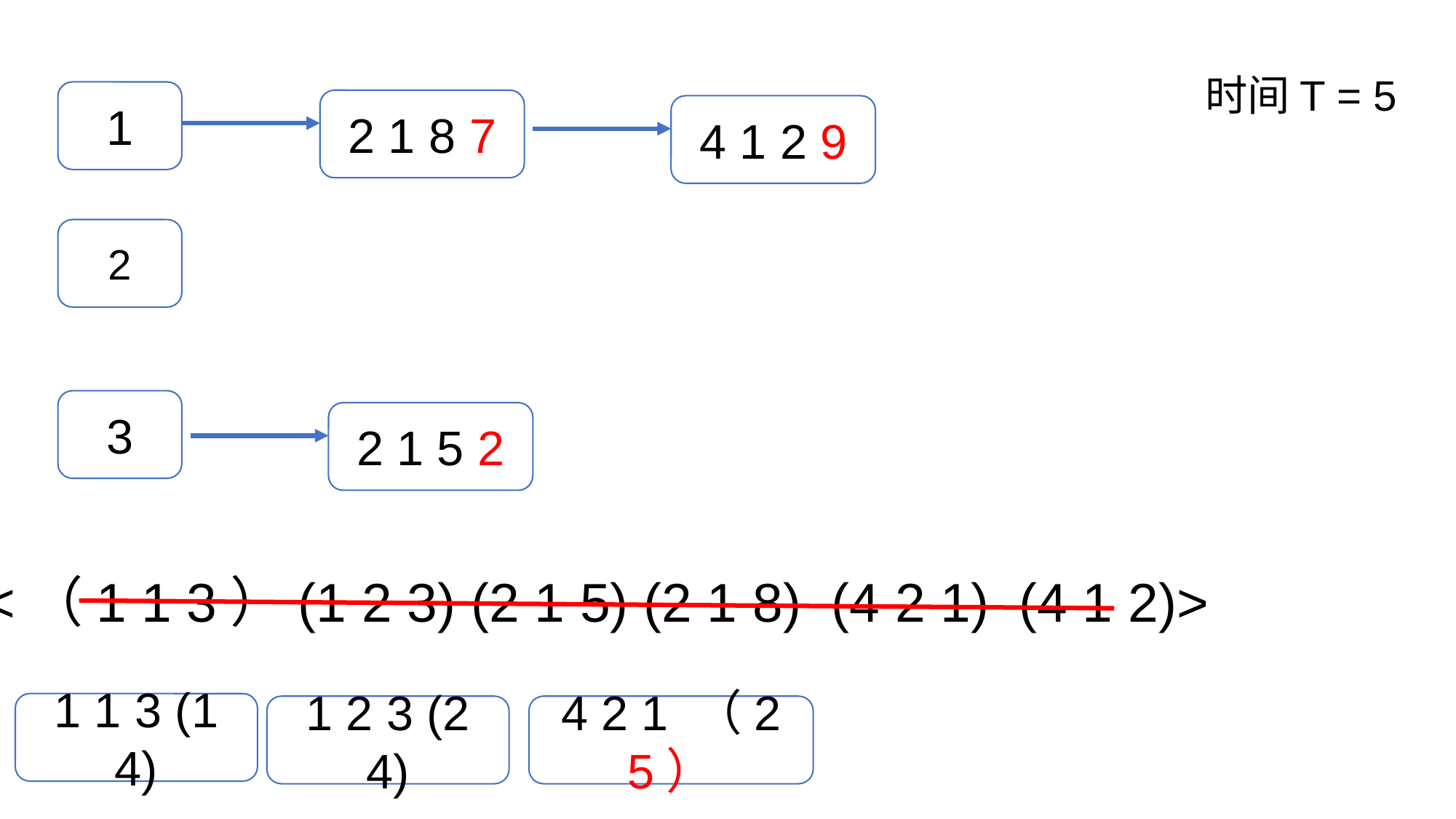

时间T = 5
1
2 1 8 7
4 1 2 9
2
3
2 1 5 2
<（1 1 3）(1 2 3) (2 1 5) (2 1 8)  (4 2 1)  (4 1 2)>
1 1 3 (1 4)
1 2 3 (2 4)
4 2 1 （2 5）